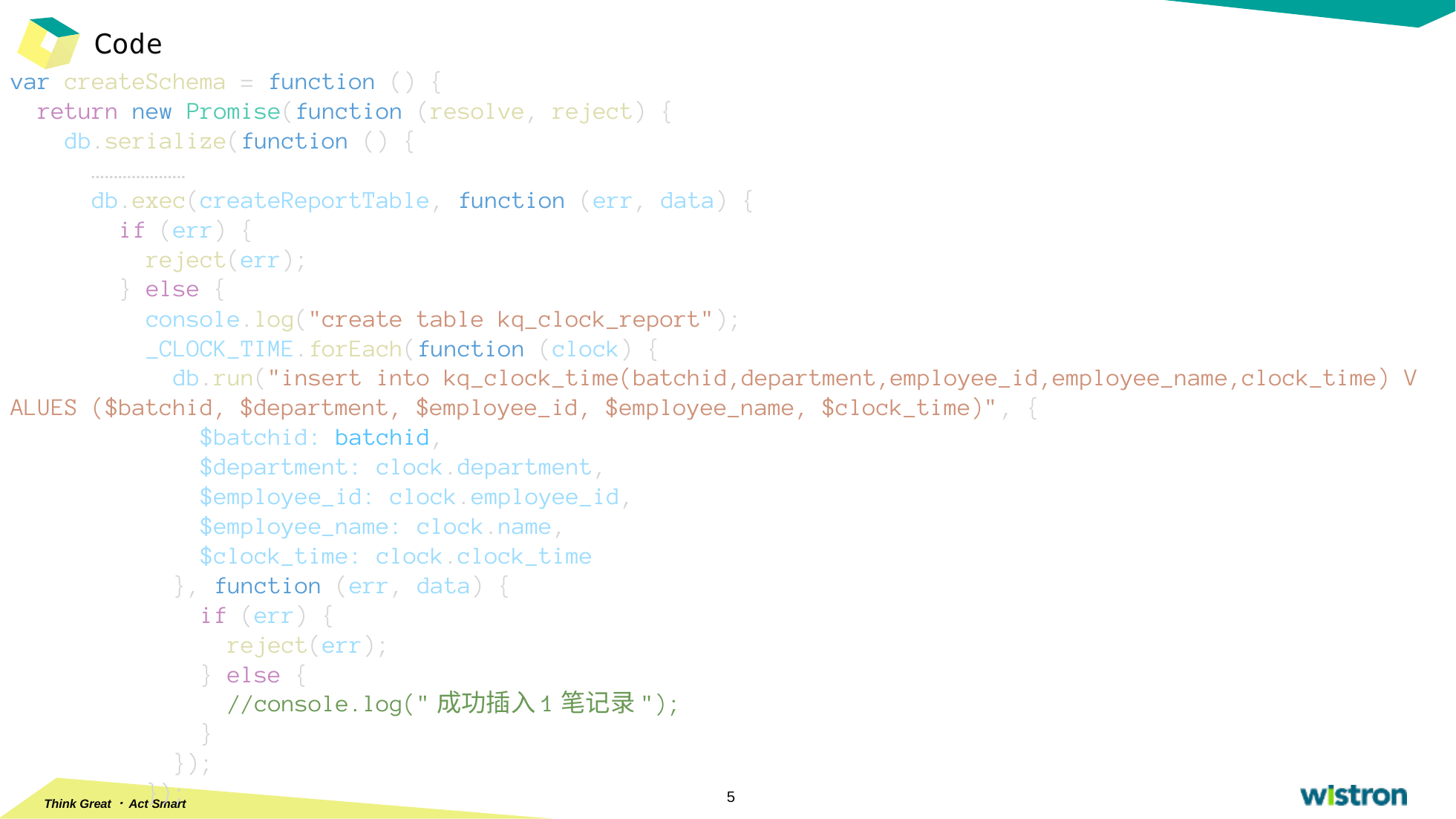

# Code
var createSchema = function () {
  return new Promise(function (resolve, reject) {
    db.serialize(function () {
      …………………
      db.exec(createReportTable, function (err, data) {
        if (err) {
          reject(err);
        } else {
          console.log("create table kq_clock_report");
          _CLOCK_TIME.forEach(function (clock) {
            db.run("insert into kq_clock_time(batchid,department,employee_id,employee_name,clock_time) VALUES ($batchid, $department, $employee_id, $employee_name, $clock_time)", {
              $batchid: batchid,
              $department: clock.department,
              $employee_id: clock.employee_id,
              $employee_name: clock.name,
              $clock_time: clock.clock_time
            }, function (err, data) {
              if (err) {
                reject(err);
              } else {
                //console.log("成功插入1笔记录");
              }
            });
          });